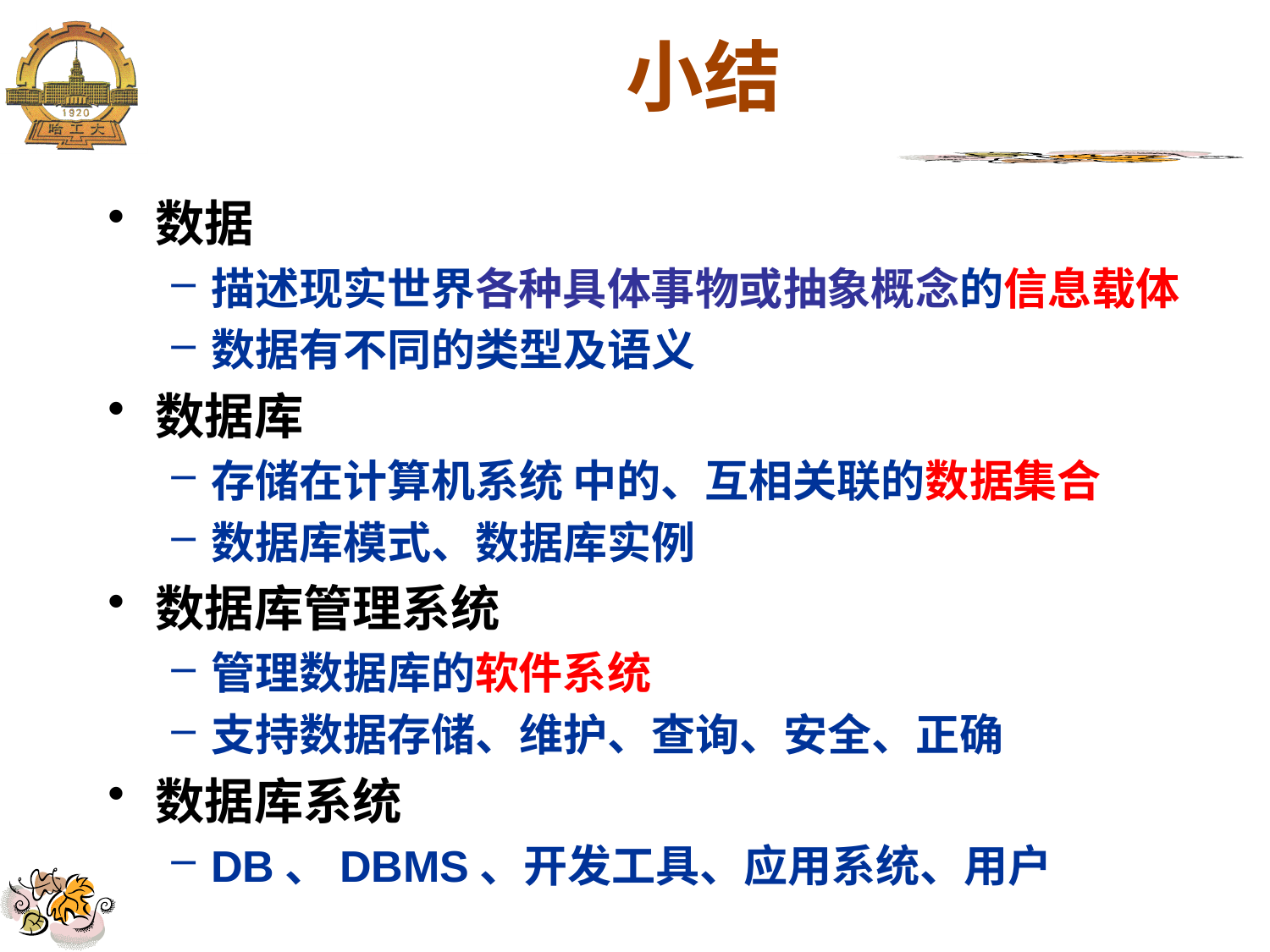

# 小结
数据
描述现实世界各种具体事物或抽象概念的信息载体
数据有不同的类型及语义
数据库
存储在计算机系统 中的、互相关联的数据集合
数据库模式、数据库实例
数据库管理系统
管理数据库的软件系统
支持数据存储、维护、查询、安全、正确
数据库系统
DB、DBMS、开发工具、应用系统、用户